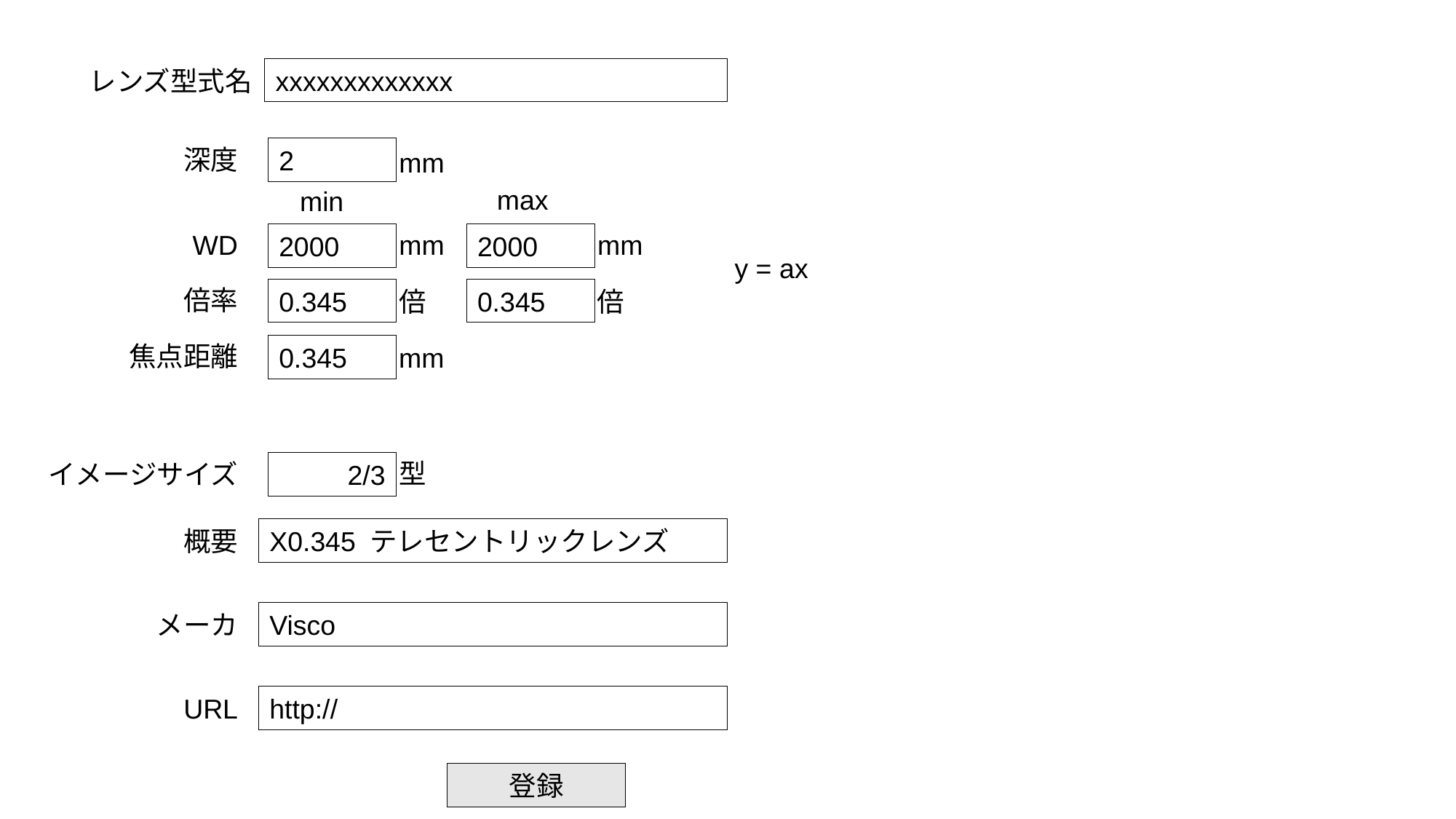

xxxxxxxxxxxxx
レンズ型式名
深度
2
mm
max
min
WD
mm
mm
2000
2000
y = ax
倍率
0.345
倍
0.345
倍
焦点距離
0.345
mm
型
イメージサイズ
2/3
概要
X0.345 テレセントリックレンズ
Visco
メーカ
http://
URL
登録